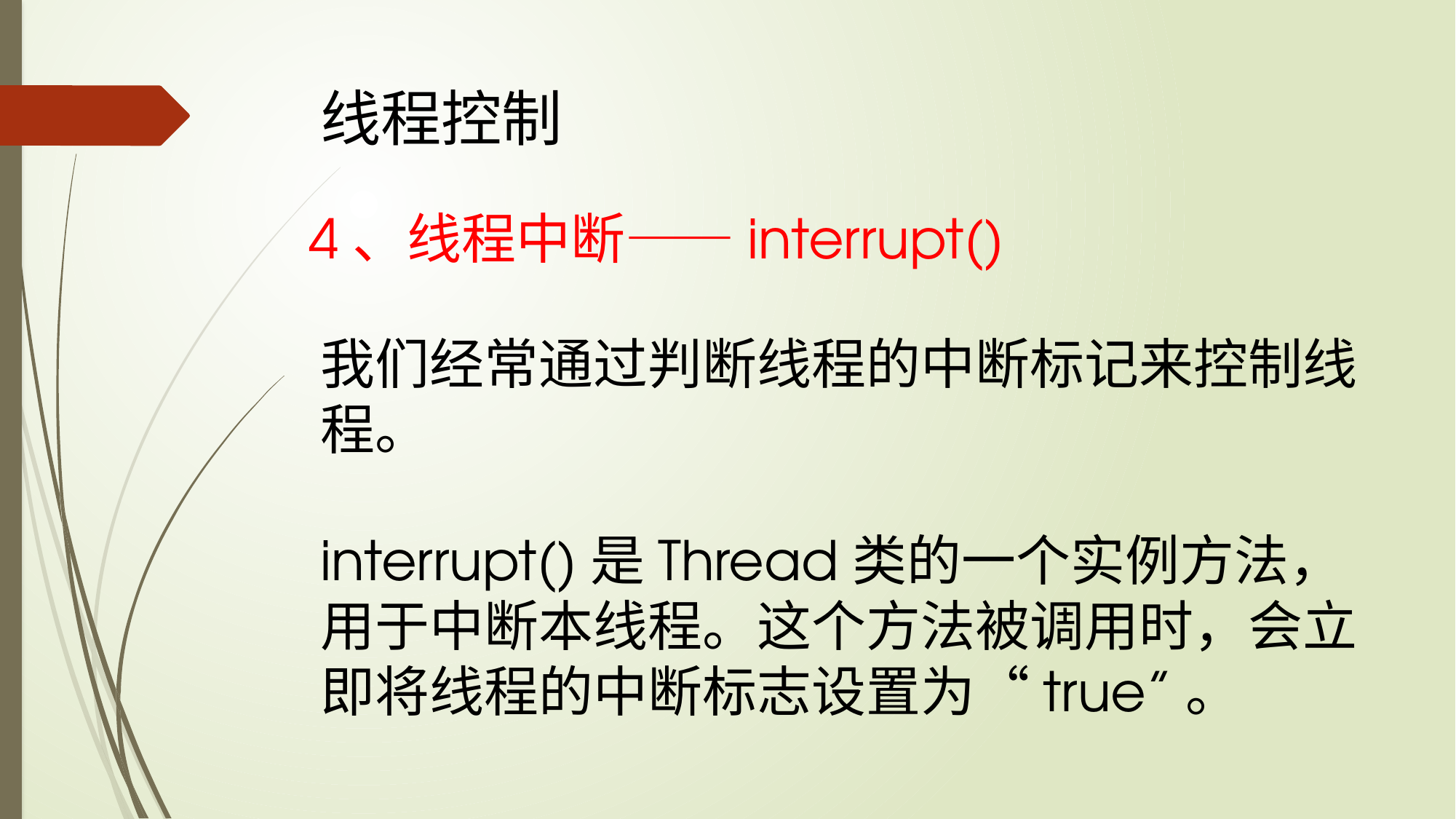

# 线程控制
4、线程中断——interrupt()
我们经常通过判断线程的中断标记来控制线程。

interrupt()是Thread类的一个实例方法，用于中断本线程。这个方法被调用时，会立即将线程的中断标志设置为“true”。